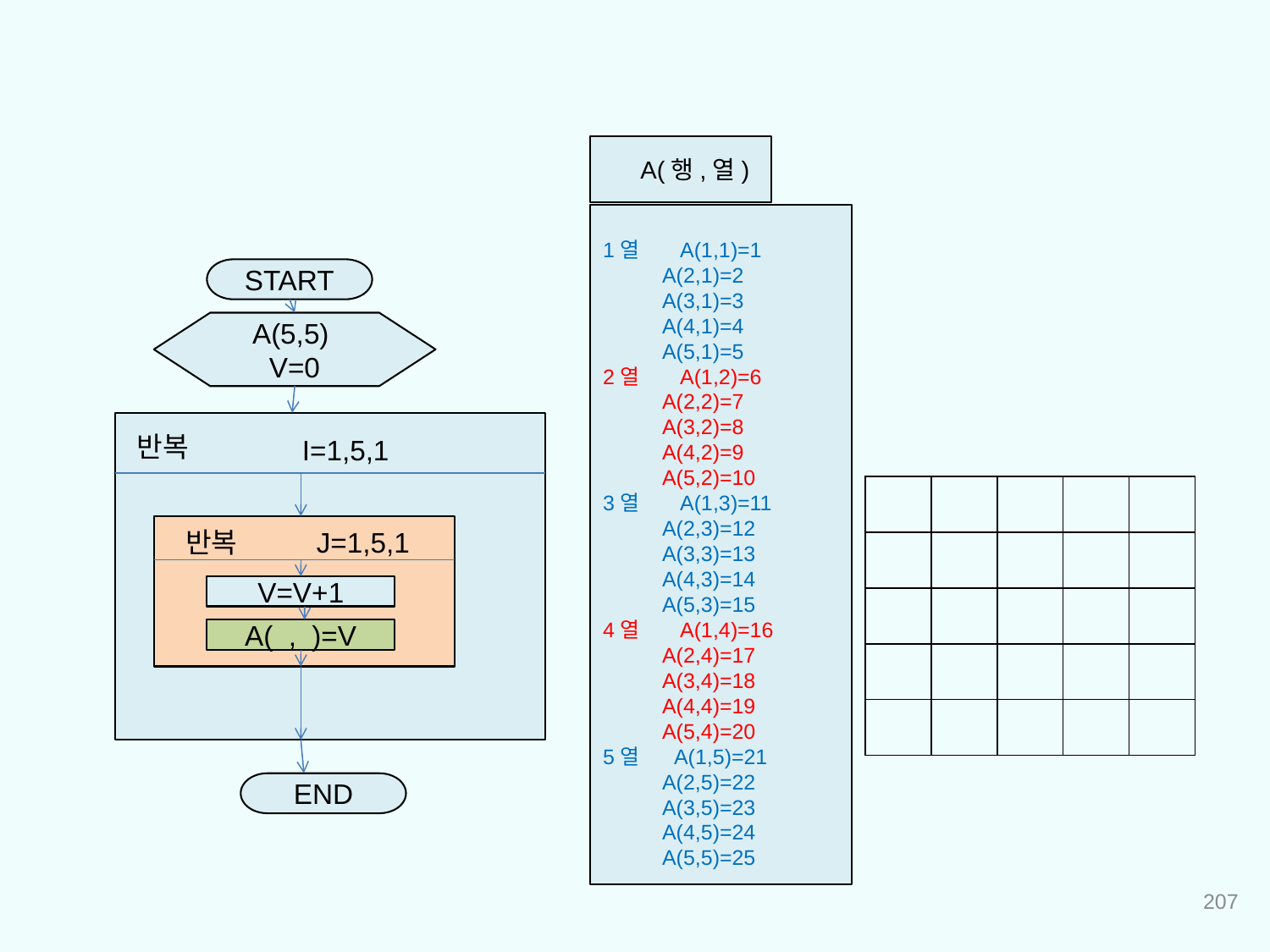

A(행,열)

1열      A(1,1)=1
          A(2,1)=2
          A(3,1)=3
          A(4,1)=4
          A(5,1)=5
2열      A(1,2)=6
          A(2,2)=7
          A(3,2)=8
          A(4,2)=9
          A(5,2)=10
3열      A(1,3)=11
          A(2,3)=12
          A(3,3)=13
          A(4,3)=14
          A(5,3)=15
4열      A(1,4)=16
          A(2,4)=17
          A(3,4)=18
          A(4,4)=19
          A(5,4)=20
5열     A(1,5)=21
          A(2,5)=22
          A(3,5)=23
          A(4,5)=24
          A(5,5)=25

START
A(5,5)
V=0

반복
I=1,5,1

반복
J=1,5,1
V=V+1
A(  ,  )=V
END
|  |  |  |  |  |
| --- | --- | --- | --- | --- |
|  |  |  |  |  |
|  |  |  |  |  |
|  |  |  |  |  |
|  |  |  |  |  |
207